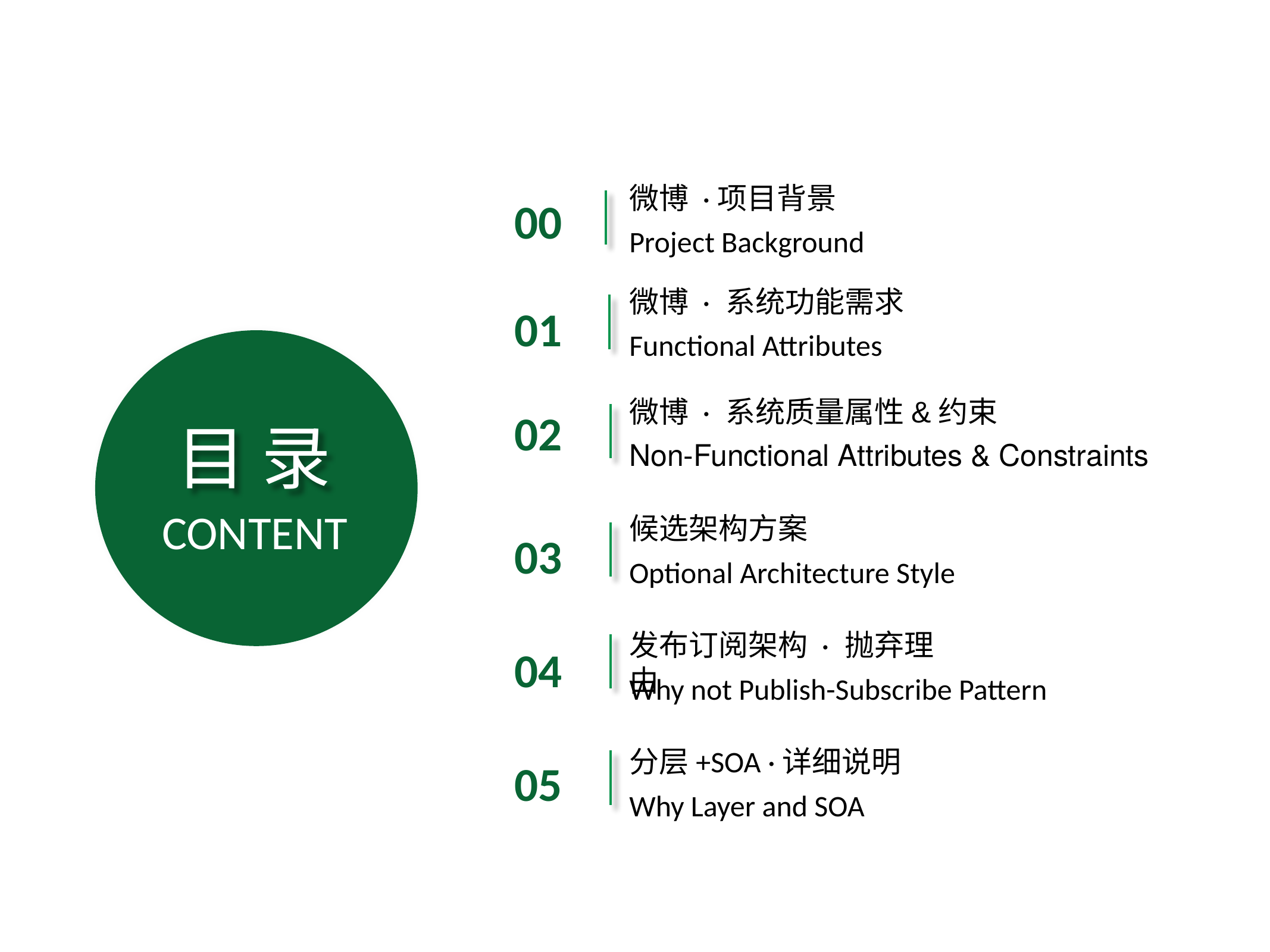

微博 ·项目背景
00

Project Background
微博 · 系统功能需求
01

Functional Attributes
微博 · 系统质量属性&约束
02

Non-Functional Attributes & Constraints
候选架构方案
03

Optional Architecture Style
发布订阅架构 · 抛弃理由

04
Why not Publish-Subscribe Pattern
分层+SOA ·详细说明
05

Why Layer and SOA

目 录
CONTENT